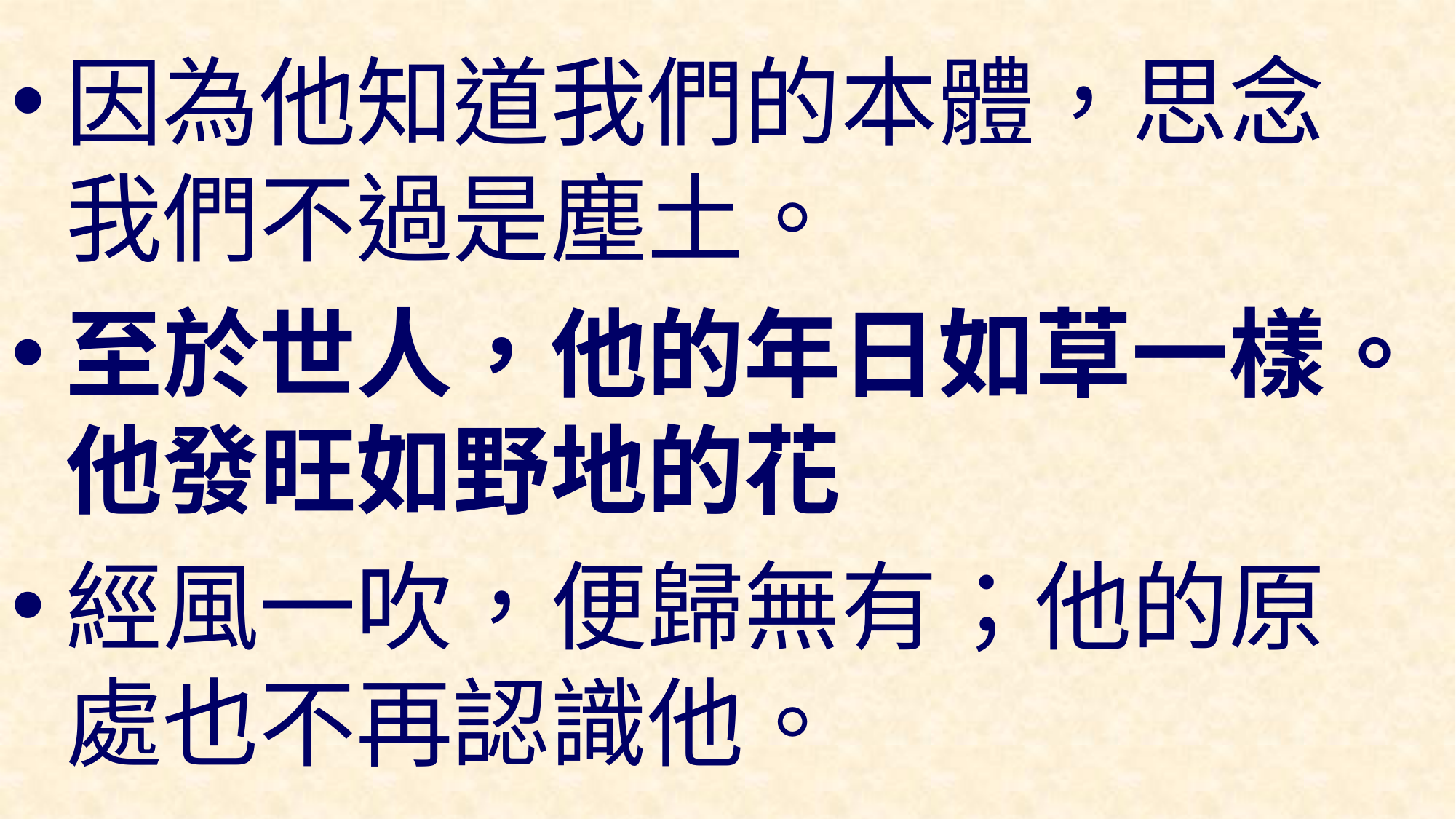

因為他知道我們的本體，思念我們不過是塵土。
至於世人，他的年日如草一樣。他發旺如野地的花
經風一吹，便歸無有；他的原處也不再認識他。